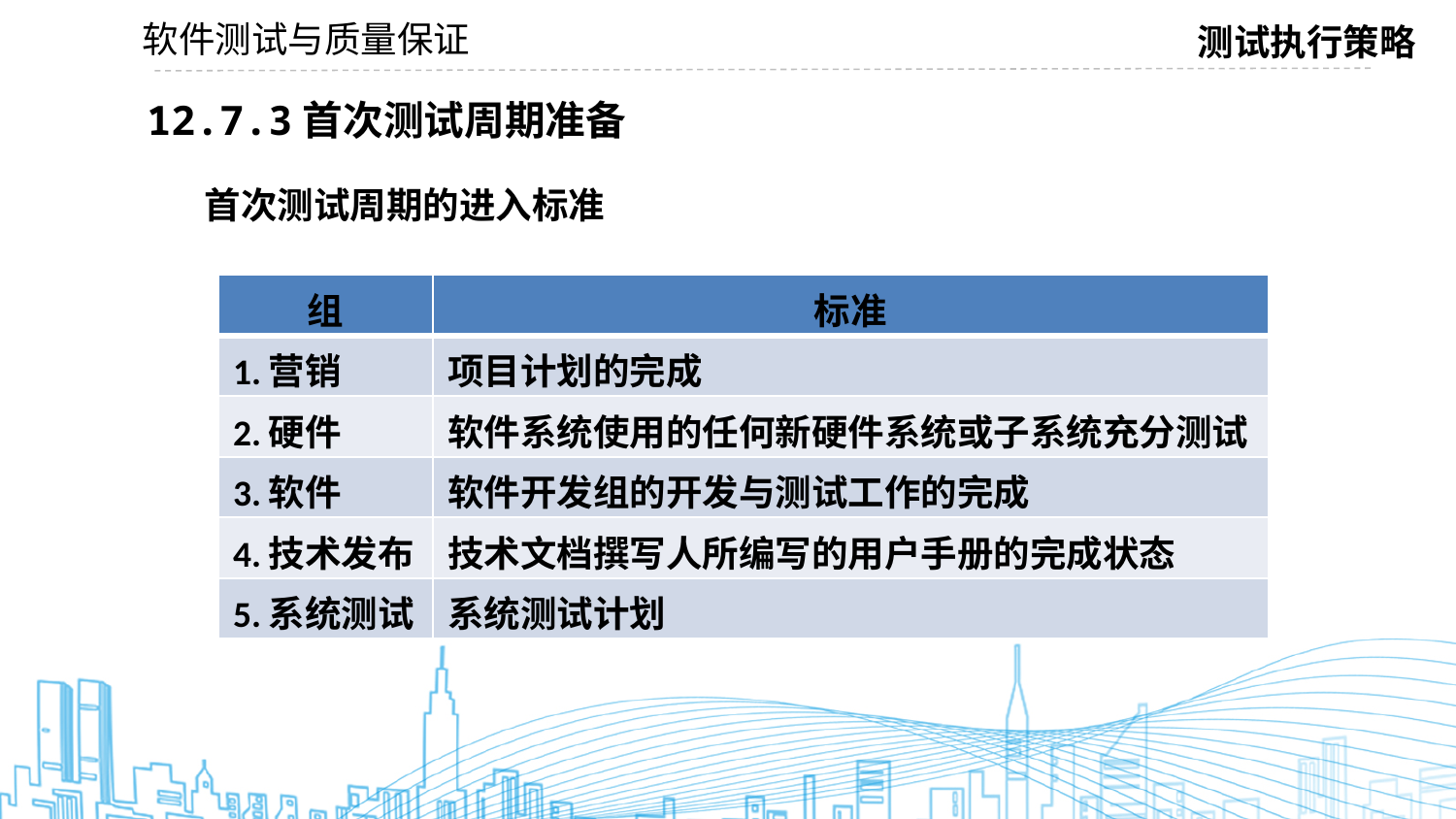

软件测试与质量保证
测试执行策略
12.7.3首次测试周期准备
首次测试周期的进入标准
| 组 | 标准 |
| --- | --- |
| 1.营销 | 项目计划的完成 |
| 2.硬件 | 软件系统使用的任何新硬件系统或子系统充分测试 |
| 3.软件 | 软件开发组的开发与测试工作的完成 |
| 4.技术发布 | 技术文档撰写人所编写的用户手册的完成状态 |
| 5.系统测试 | 系统测试计划 |